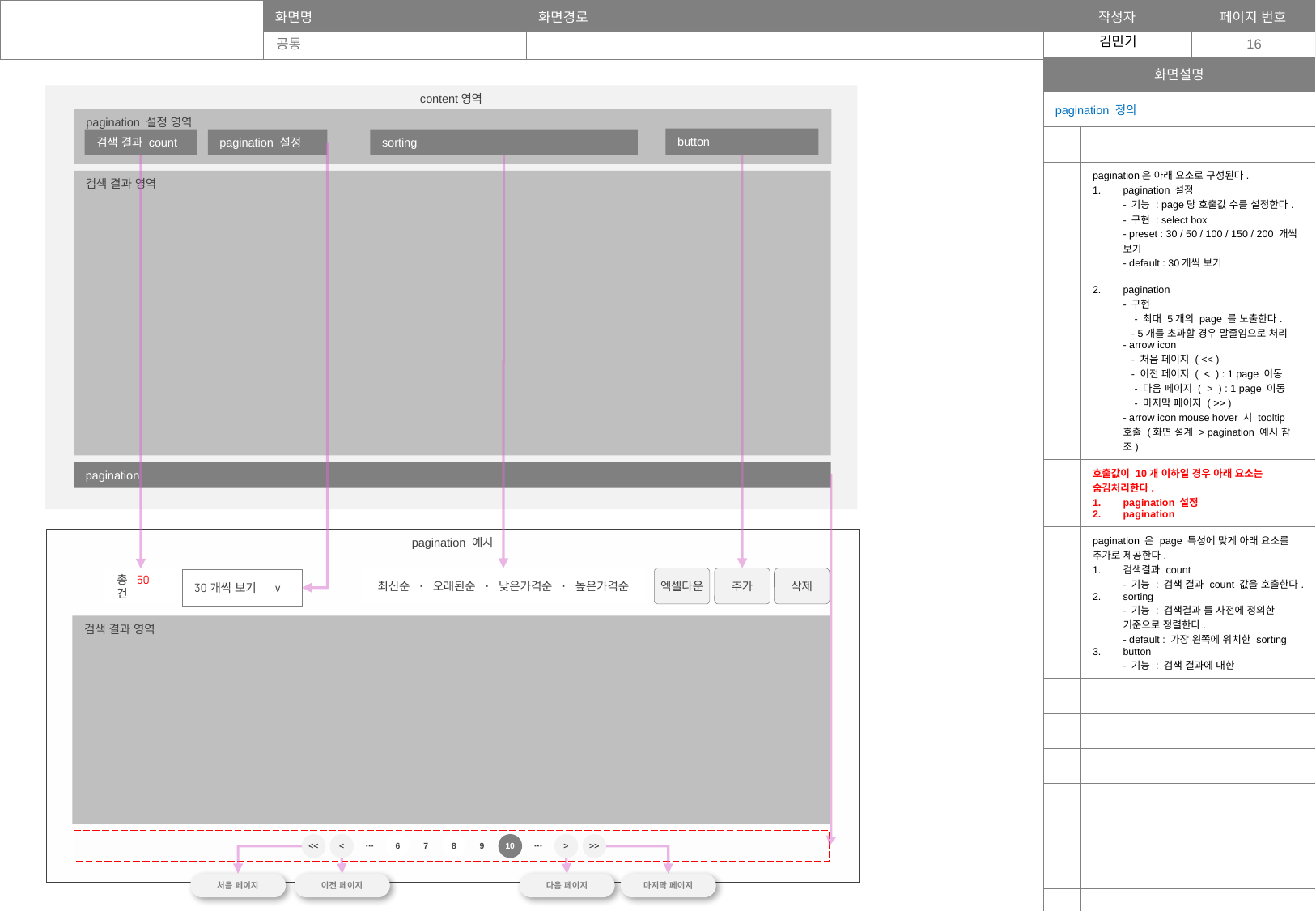

공통

16
| 화면설명 |  |
| --- | --- |
| pagination 정의 |  |
|  |  |
|  | pagination은 아래 요소로 구성된다. pagination 설정 - 기능 : page당 호출값 수를 설정한다. - 구현 : select box - preset : 30 / 50 / 100 / 150 / 200 개씩 보기 - default : 30개씩 보기 pagination - 구현 - 최대 5개의 page 를 노출한다. - 5개를 초과할 경우 말줄임으로 처리 - arrow icon - 처음 페이지 ( << ) - 이전 페이지 ( < ) : 1 page 이동 - 다음 페이지 ( > ) : 1 page 이동 - 마지막 페이지 ( >> ) - arrow icon mouse hover 시 tooltip 호출 (화면 설계 > pagination 예시 참조) |
|  | 호출값이 10개 이하일 경우 아래 요소는 숨김처리한다. pagination 설정 pagination |
|  | pagination 은 page 특성에 맞게 아래 요소를 추가로 제공한다. 검색결과 count - 기능 : 검색 결과 count 값을 호출한다. sorting - 기능 : 검색결과 를 사전에 정의한 기준으로 정렬한다. - default : 가장 왼쪽에 위치한 sorting button - 기능 : 검색 결과에 대한 |
|  |  |
|  |  |
|  |  |
|  |  |
|  |  |
|  |  |
|  |  |
|  |  |
content영역
pagination 설정 영역
button
검색 결과 count
pagination 설정
sorting
검색 결과 영역
pagination
pagination 예시
최신순   ⋅   오래된순   ⋅   낮은가격순   ⋅   높은가격순
추가
삭제
엑셀다운
총  50 건
30개씩 보기     v
검색 결과 영역

<<
<
⋯
6
7
8
9
10
⋯
>
>>
처음 페이지
이전 페이지
다음 페이지
마지막 페이지